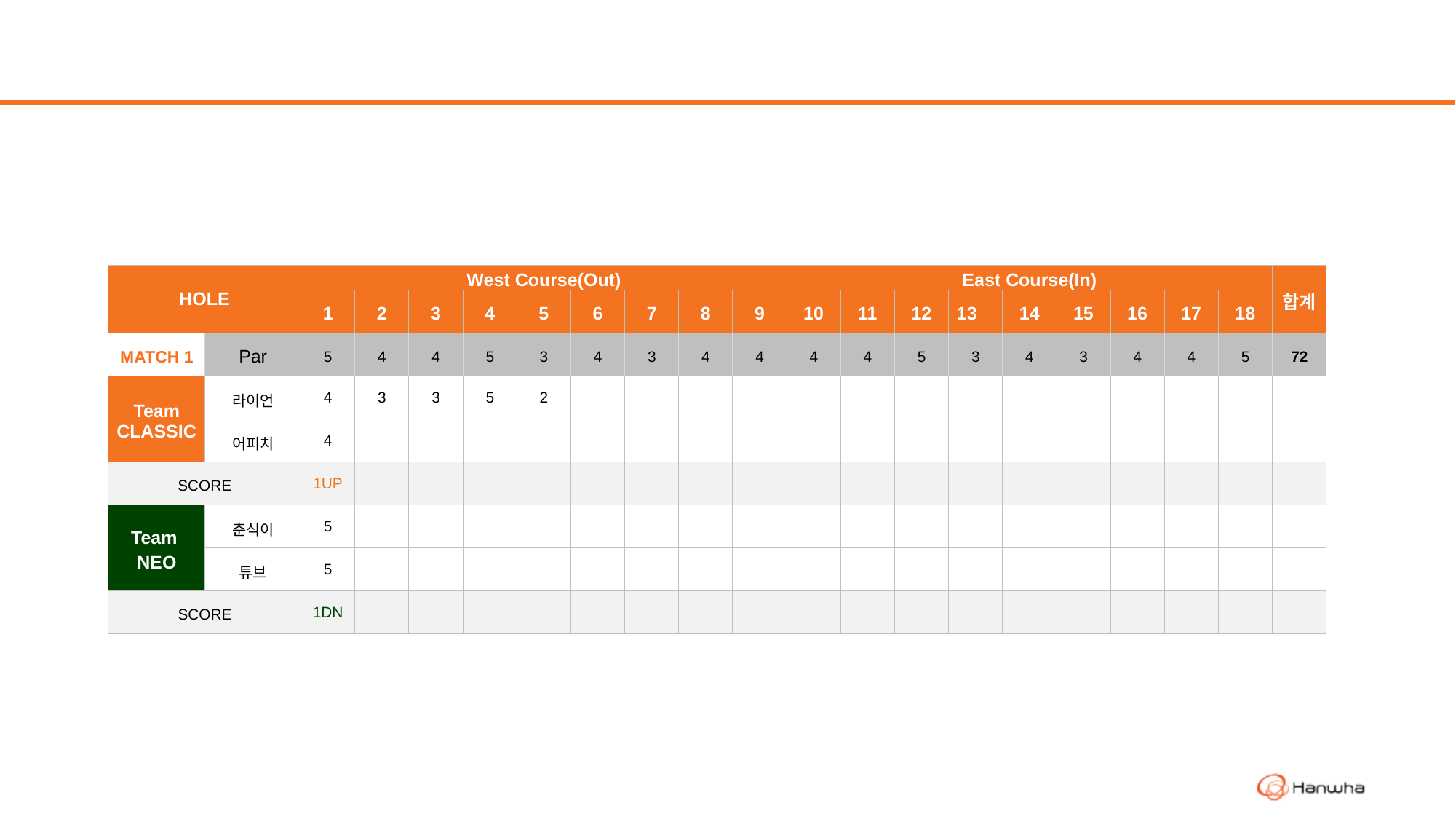

| HOLE |  | West Course(Out) |  |  |  |  |  |  |  |  | East Course(In) |  |  |  |  |  |  |  |  | 합계 |
| --- | --- | --- | --- | --- | --- | --- | --- | --- | --- | --- | --- | --- | --- | --- | --- | --- | --- | --- | --- | --- |
|  |  | 1 | 2 | 3 | 4 | 5 | 6 | 7 | 8 | 9 | 10 | 11 | 12 | 13 | 14 | 15 | 16 | 17 | 18 |  |
| MATCH 1 | Par | 5 | 4 | 4 | 5 | 3 | 4 | 3 | 4 | 4 | 4 | 4 | 5 | 3 | 4 | 3 | 4 | 4 | 5 | 72 |
| Team CLASSIC | 라이언 | 4 | 3 | 3 | 5 | 2 |  |  |  |  |  |  |  |  |  |  |  |  |  |  |
|  | 어피치 | 4 |  |  |  |  |  |  |  |  |  |  |  |  |  |  |  |  |  |  |
| SCORE |  | 1UP |  |  |  |  |  |  |  |  |  |  |  |  |  |  |  |  |  |  |
| Team NEO | 춘식이 | 5 |  |  |  |  |  |  |  |  |  |  |  |  |  |  |  |  |  |  |
|  | 튜브 | 5 |  |  |  |  |  |  |  |  |  |  |  |  |  |  |  |  |  |  |
| SCORE |  | 1DN |  |  |  |  |  |  |  |  |  |  |  |  |  |  |  |  |  |  |